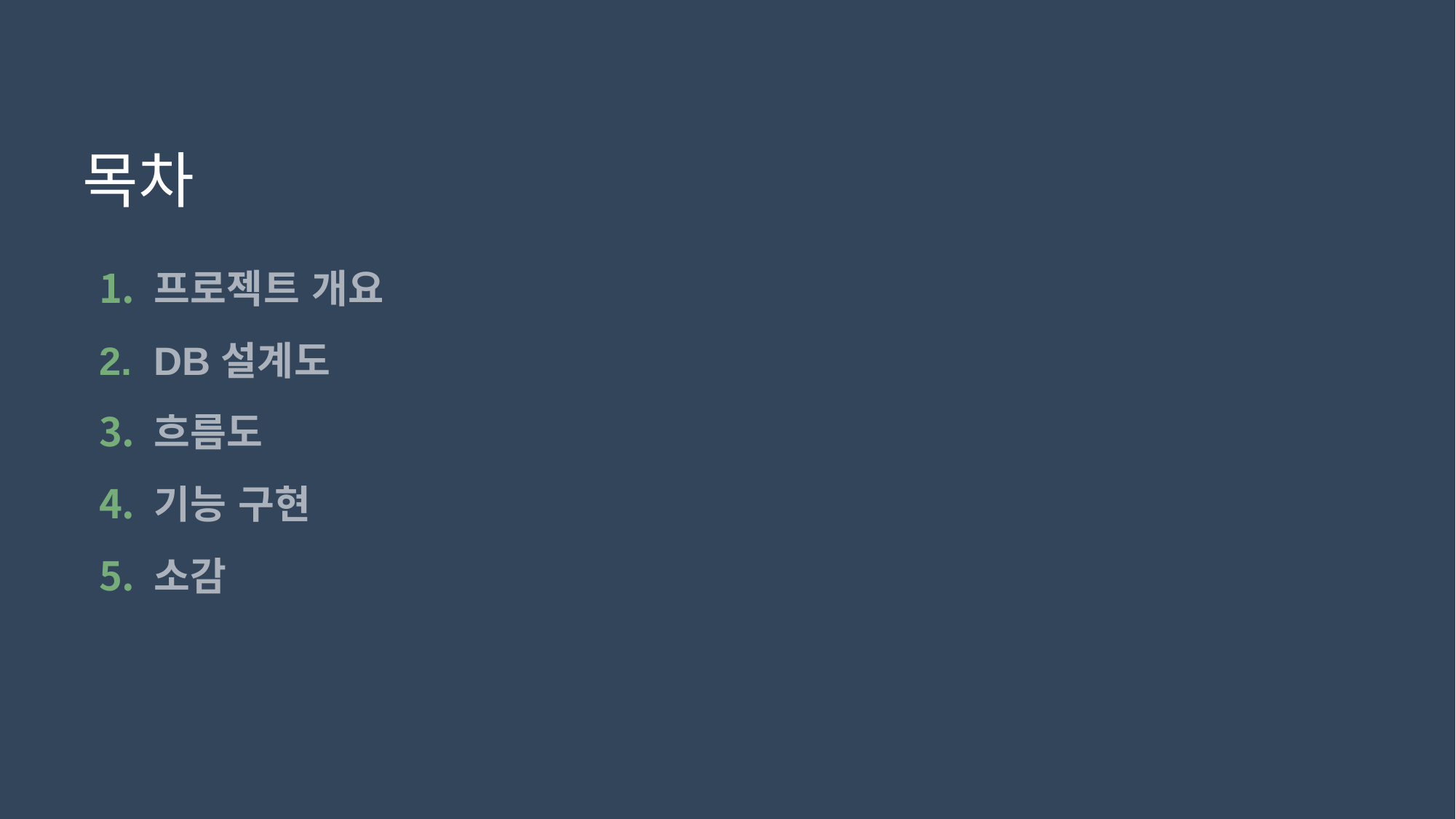

# 목차
프로젝트 개요
DB설계도
흐름도
기능 구현
소감